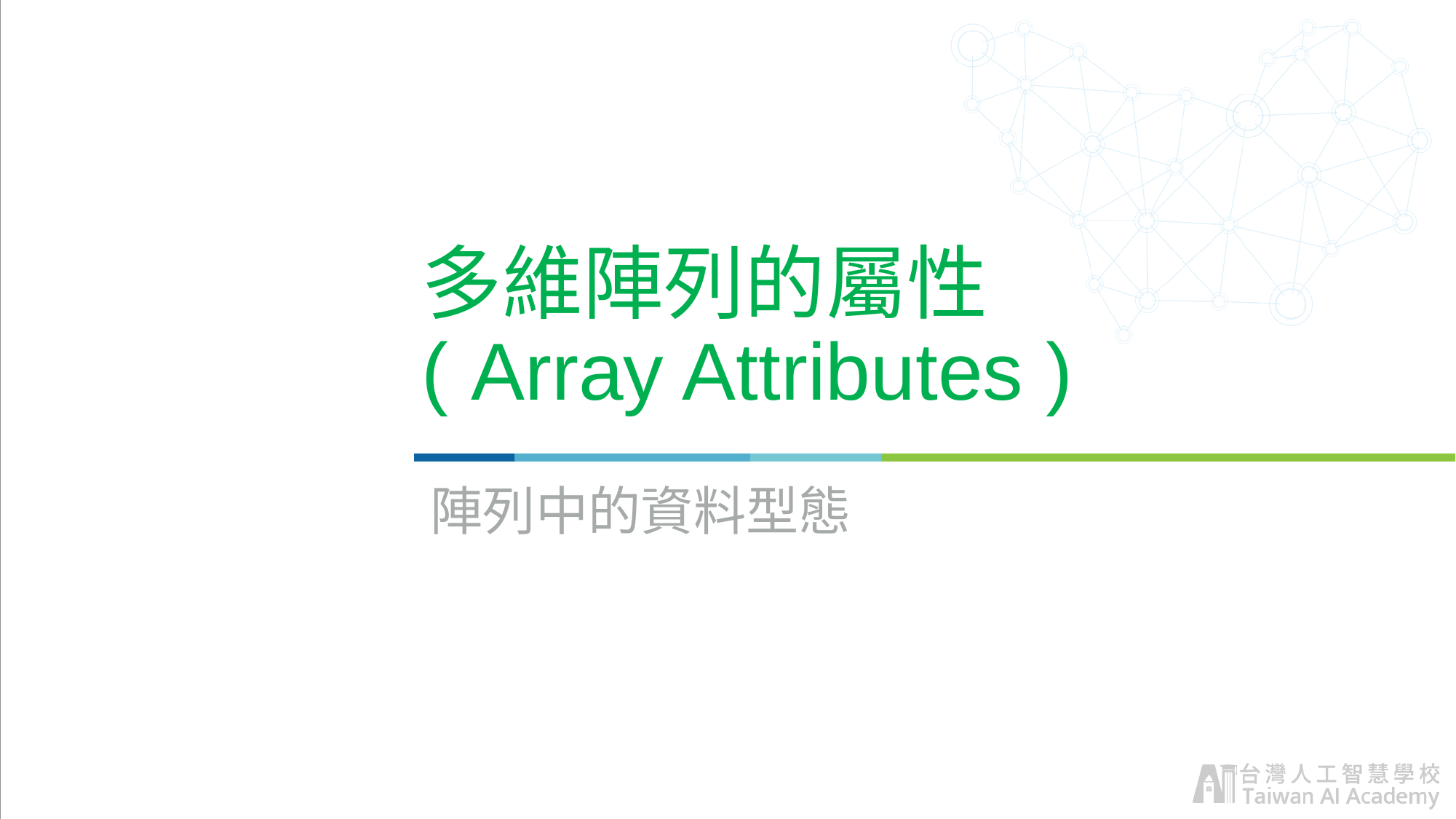

# 多維陣列的屬性 ( Array Attributes )
陣列中的資料型態